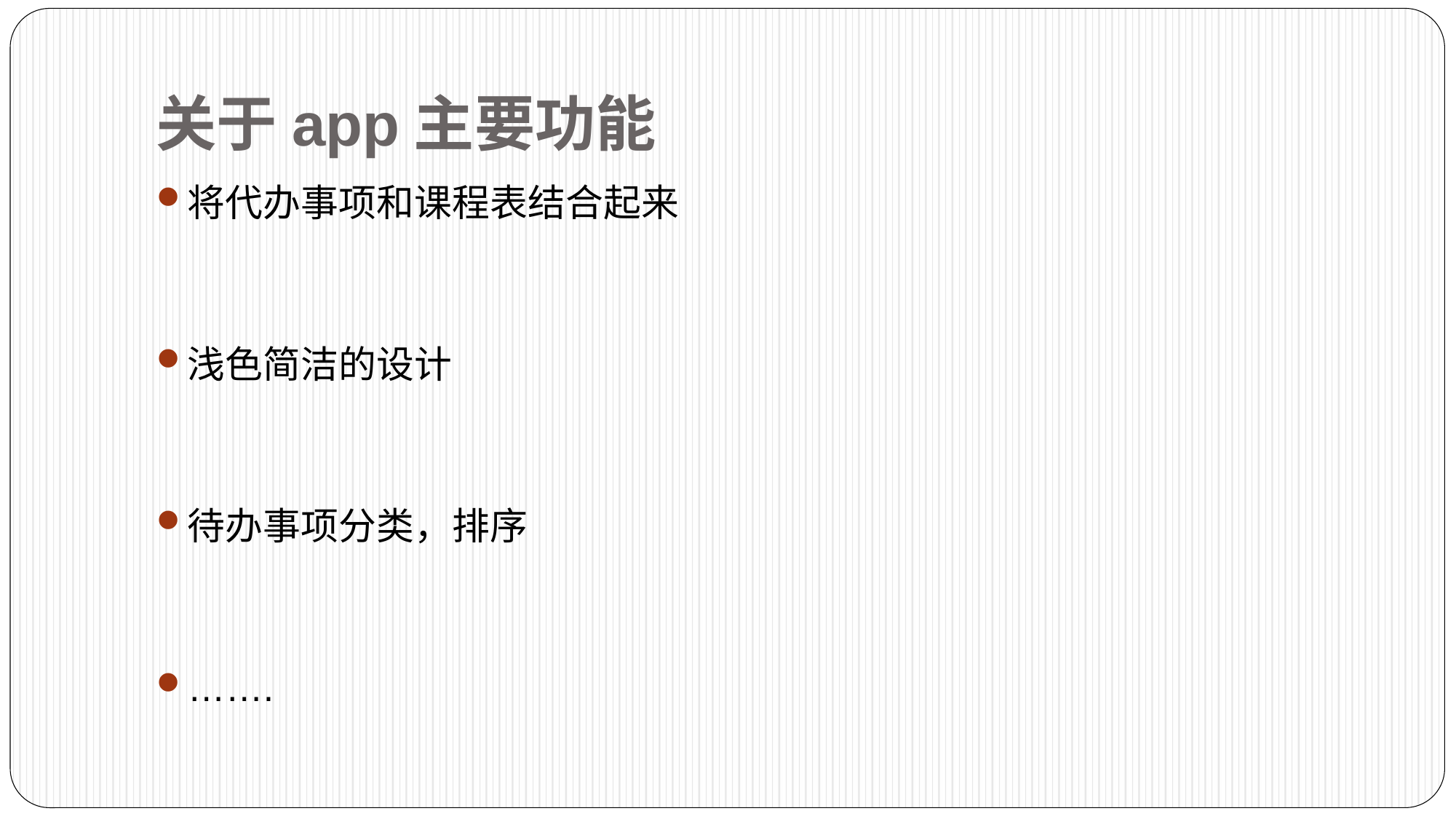

# 关于app主要功能
将代办事项和课程表结合起来

浅色简洁的设计

待办事项分类，排序

…….